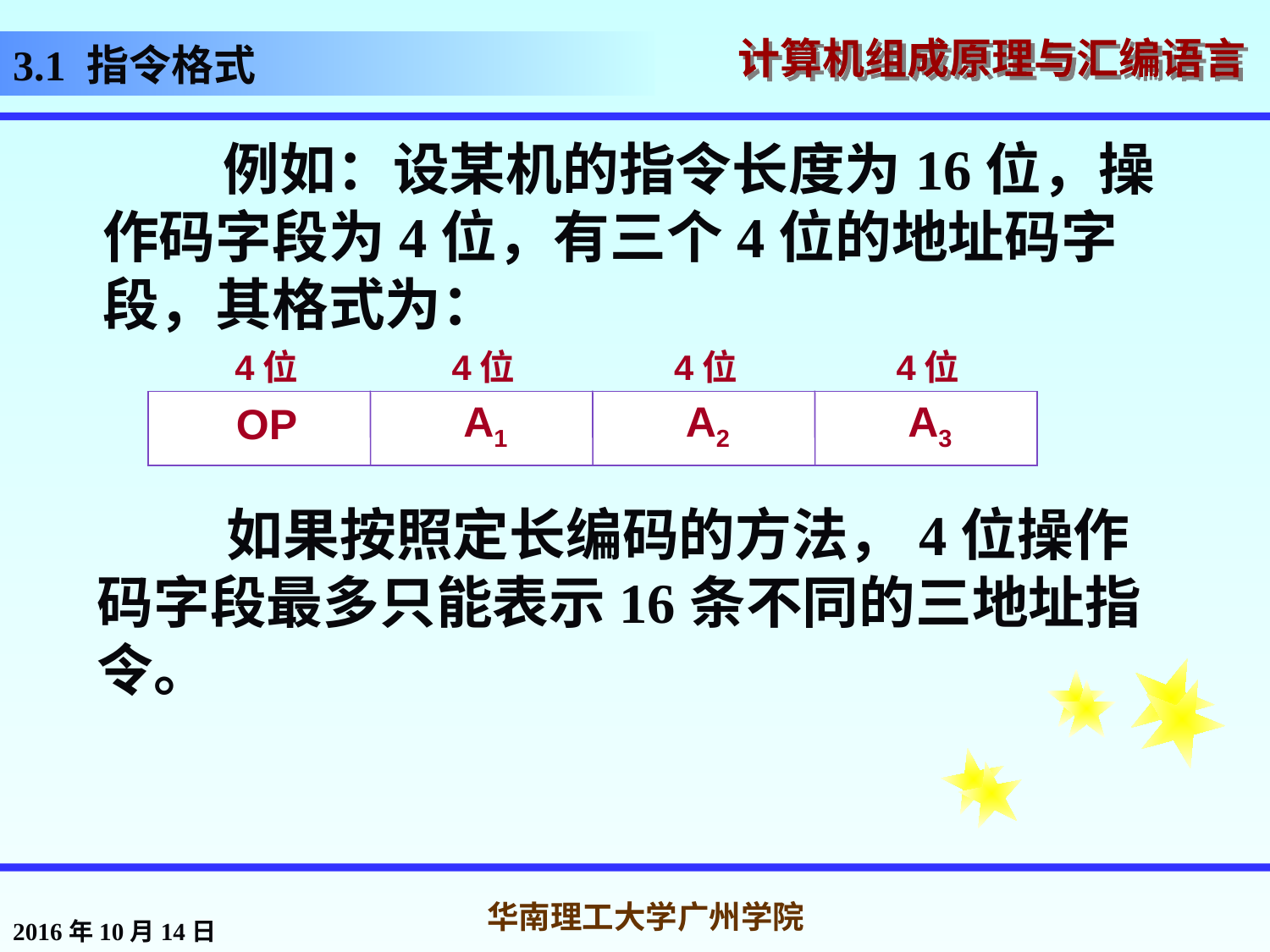

3.1 指令格式
            例如：设某机的指令长度为16位，操作码字段为4位，有三个4位的地址码字段，其格式为：
4位
4位
4位
4位

OP

A1

A2

A3

         如果按照定长编码的方法，4位操作码字段最多只能表示16条不同的三地址指令。
2016年10月14日
华南理工大学广州学院